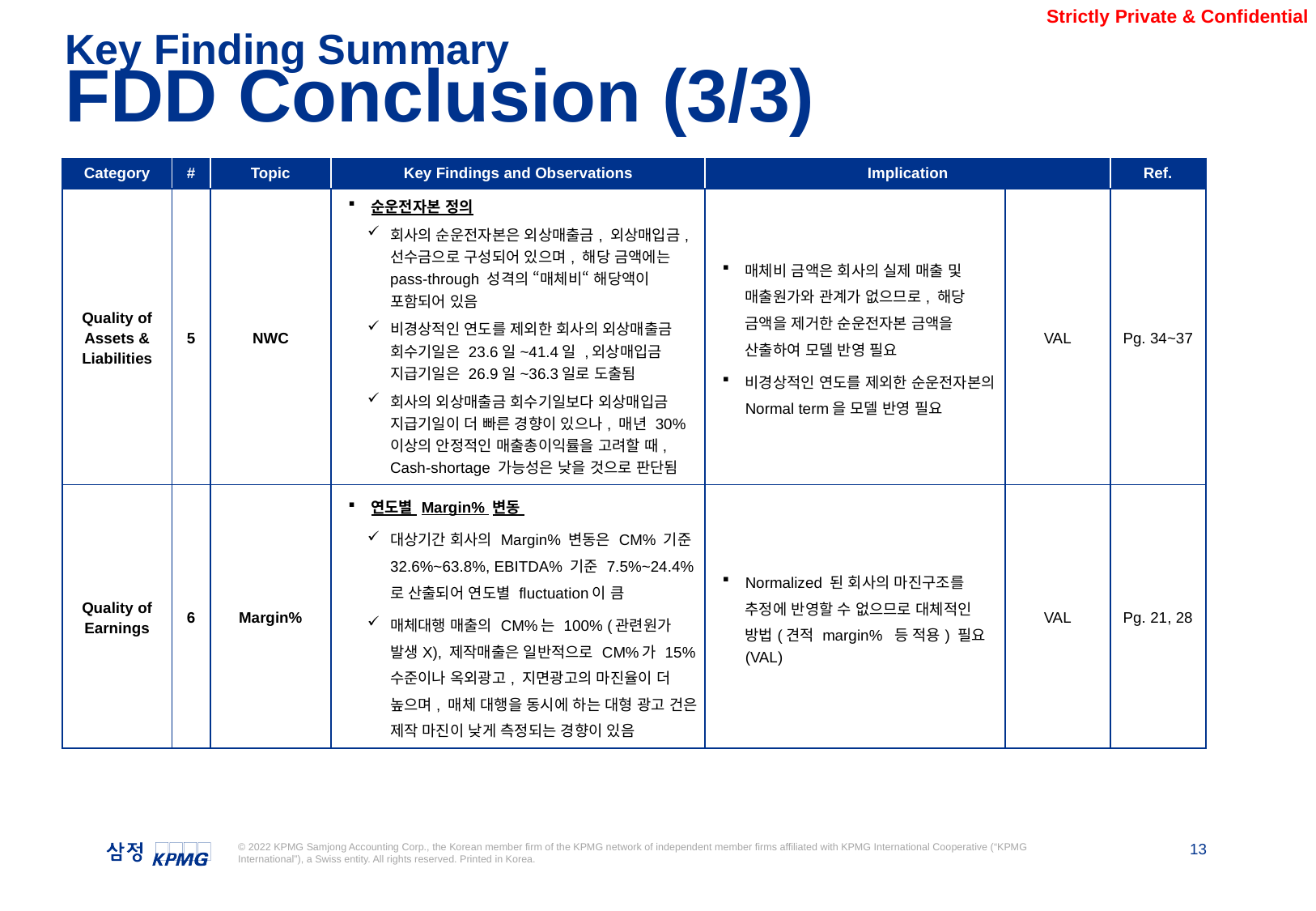

Key Finding Summary
FDD Conclusion (3/3)
| Category | # | Topic | Key Findings and Observations | Implication |  | Ref. |
| --- | --- | --- | --- | --- | --- | --- |
| Quality of Assets & Liabilities | 5 | NWC | 순운전자본 정의 회사의 순운전자본은 외상매출금, 외상매입금, 선수금으로 구성되어 있으며, 해당 금액에는 pass-through 성격의 “매체비“ 해당액이 포함되어 있음 비경상적인 연도를 제외한 회사의 외상매출금 회수기일은 23.6일~41.4일 ,외상매입금 지급기일은 26.9일~36.3일로 도출됨 회사의 외상매출금 회수기일보다 외상매입금 지급기일이 더 빠른 경향이 있으나, 매년 30% 이상의 안정적인 매출총이익률을 고려할 때, Cash-shortage 가능성은 낮을 것으로 판단됨 | 매체비 금액은 회사의 실제 매출 및 매출원가와 관계가 없으므로, 해당 금액을 제거한 순운전자본 금액을 산출하여 모델 반영 필요 비경상적인 연도를 제외한 순운전자본의 Normal term을 모델 반영 필요 | VAL | Pg. 34~37 |
| Quality of Earnings | 6 | Margin% | 연도별 Margin% 변동 대상기간 회사의 Margin% 변동은 CM% 기준 32.6%~63.8%, EBITDA% 기준 7.5%~24.4%로 산출되어 연도별 fluctuation이 큼 매체대행 매출의 CM%는 100% (관련원가 발생X), 제작매출은 일반적으로 CM%가 15% 수준이나 옥외광고, 지면광고의 마진율이 더 높으며, 매체 대행을 동시에 하는 대형 광고 건은 제작 마진이 낮게 측정되는 경향이 있음 | Normalized 된 회사의 마진구조를 추정에 반영할 수 없으므로 대체적인 방법(견적 margin% 등 적용) 필요(VAL) | VAL | Pg. 21, 28 |